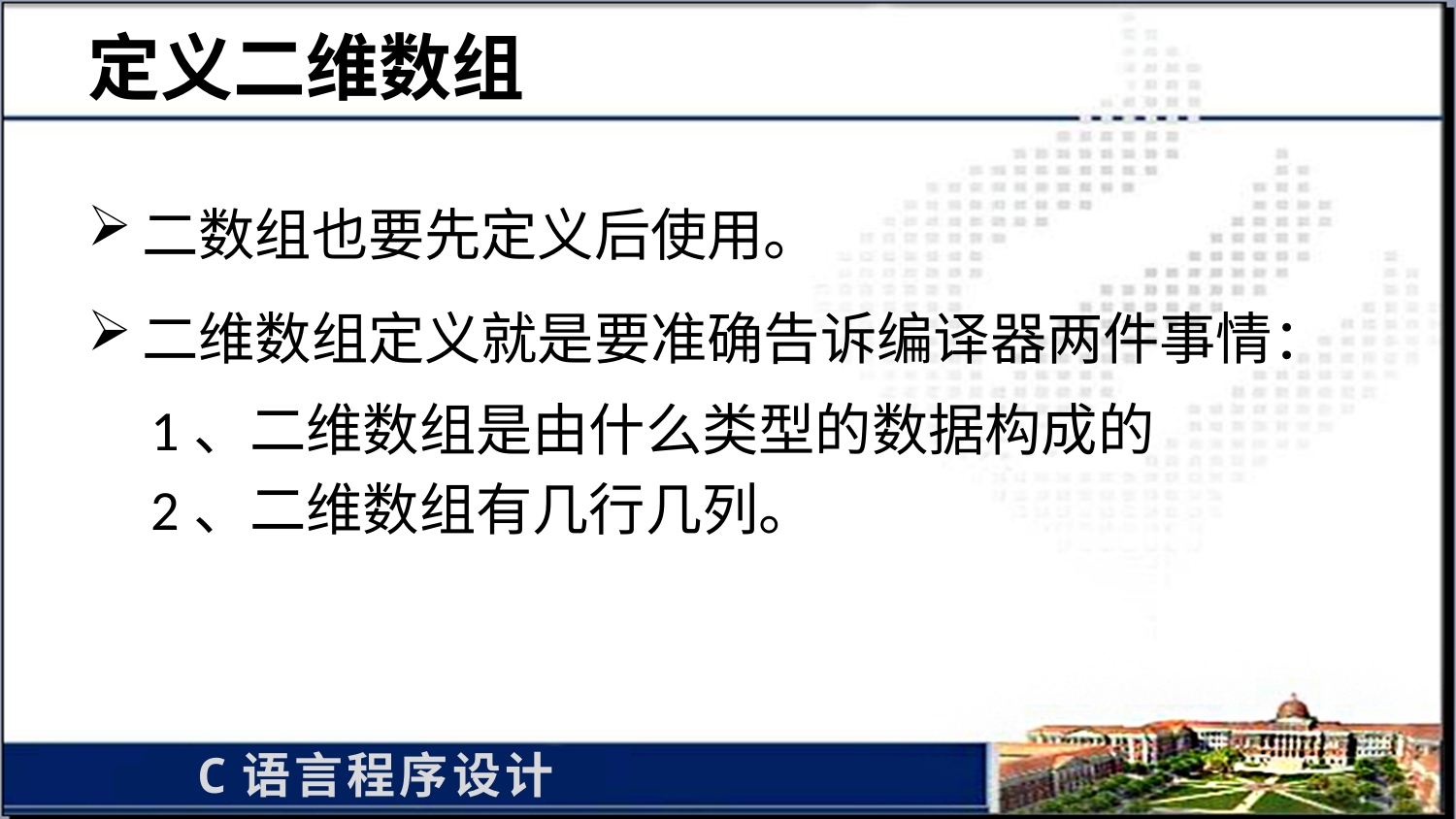

# 定义二维数组
二数组也要先定义后使用。
二维数组定义就是要准确告诉编译器两件事情：
1、二维数组是由什么类型的数据构成的
2、二维数组有几行几列。